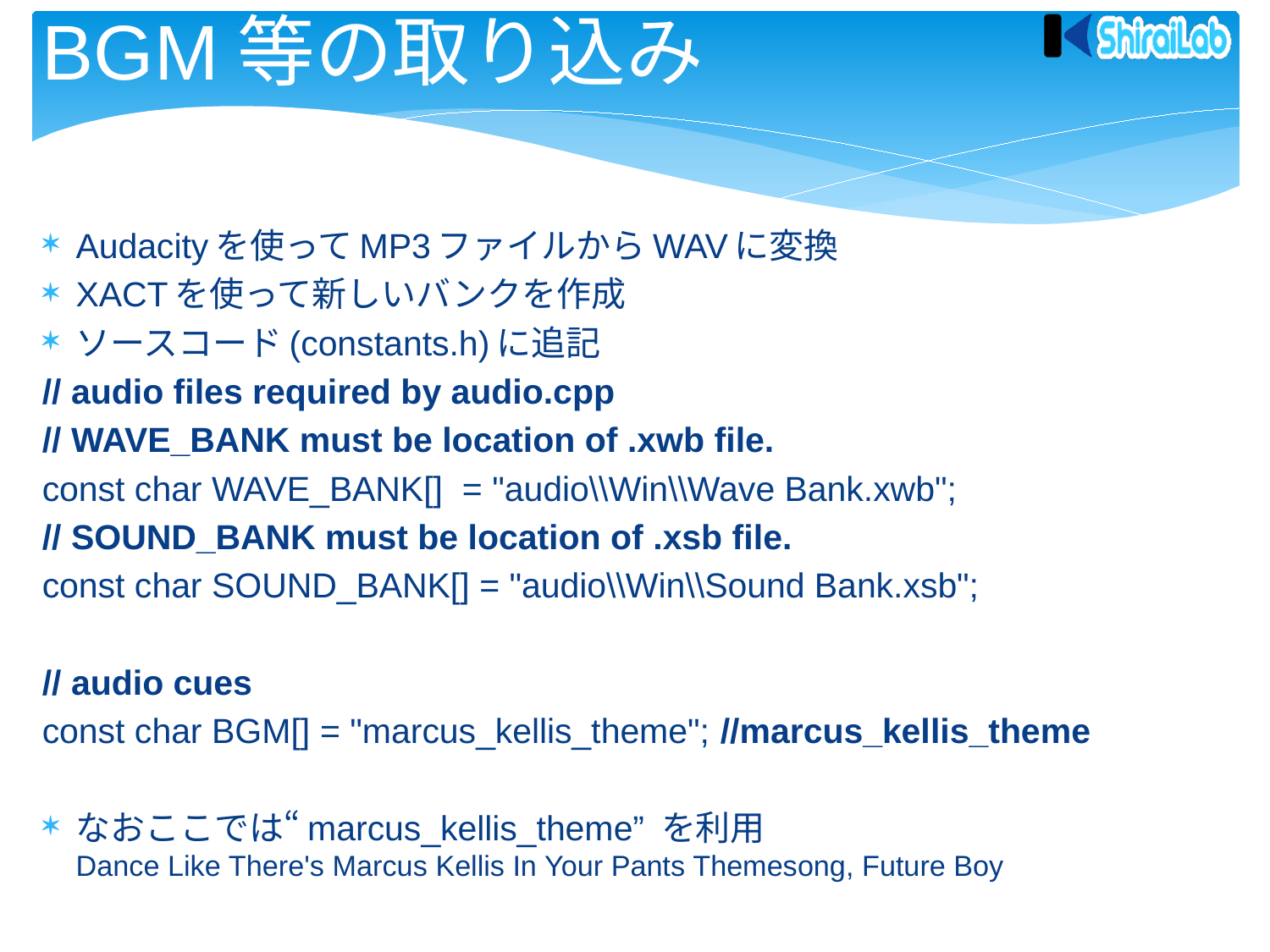

# BGM等の取り込み
Audacityを使ってMP3ファイルからWAVに変換
XACTを使って新しいバンクを作成
ソースコード(constants.h)に追記
// audio files required by audio.cpp
// WAVE_BANK must be location of .xwb file.
const char WAVE_BANK[]  = "audio\\Win\\Wave Bank.xwb";
// SOUND_BANK must be location of .xsb file.
const char SOUND_BANK[] = "audio\\Win\\Sound Bank.xsb";

// audio cues
const char BGM[] = "marcus_kellis_theme"; //marcus_kellis_theme

なおここでは“marcus_kellis_theme” を利用
Dance Like There's Marcus Kellis In Your Pants Themesong, Future Boy